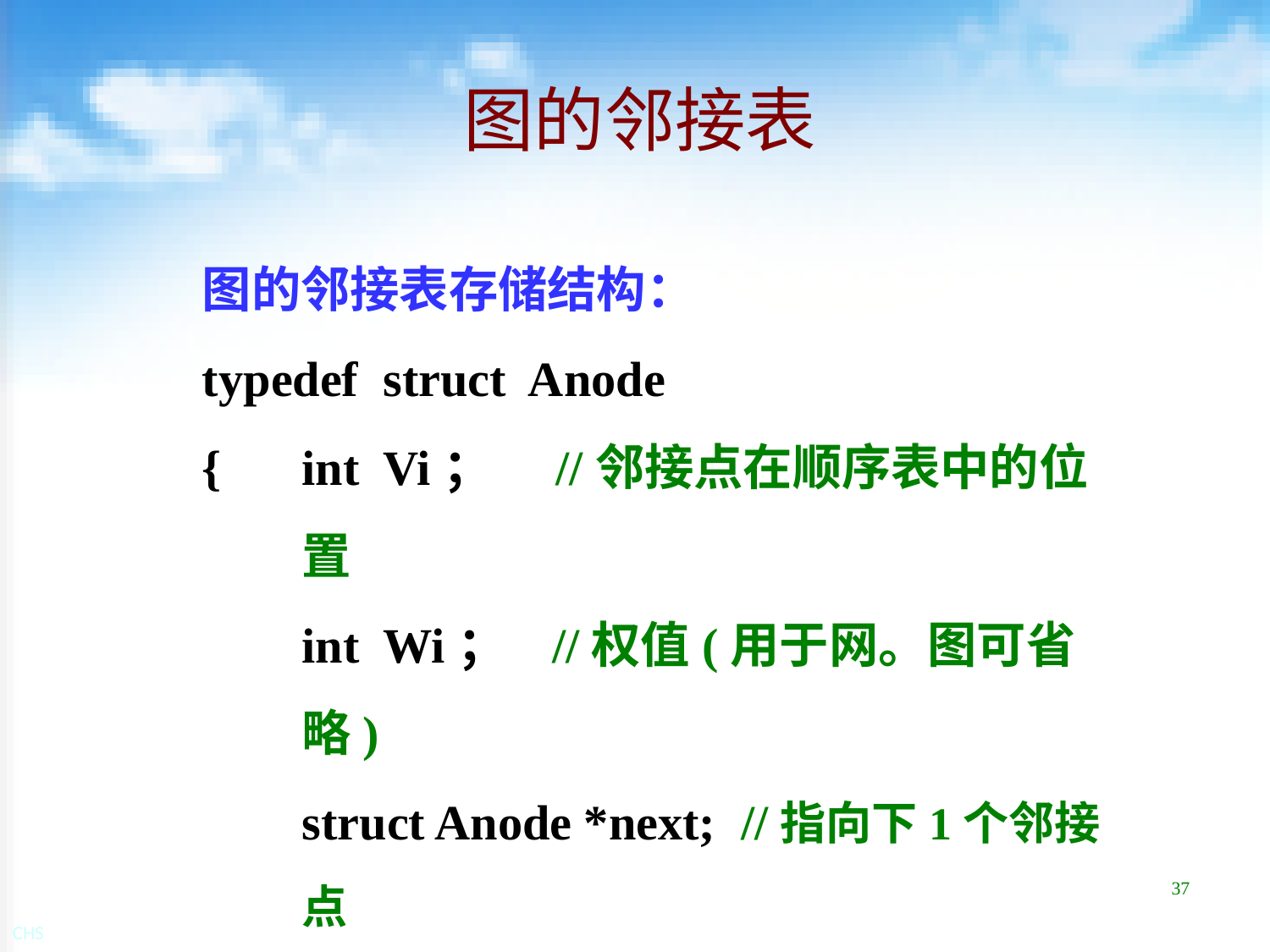

# 图的邻接表
图的邻接表存储结构：
typedef  struct  Anode
{	int  Vi；	//邻接点在顺序表中的位置
	int  Wi；   //权值(用于网。图可省略)
	struct Anode *next;  //指向下1个邻接点
} *ALink；//邻接点存储结构
37